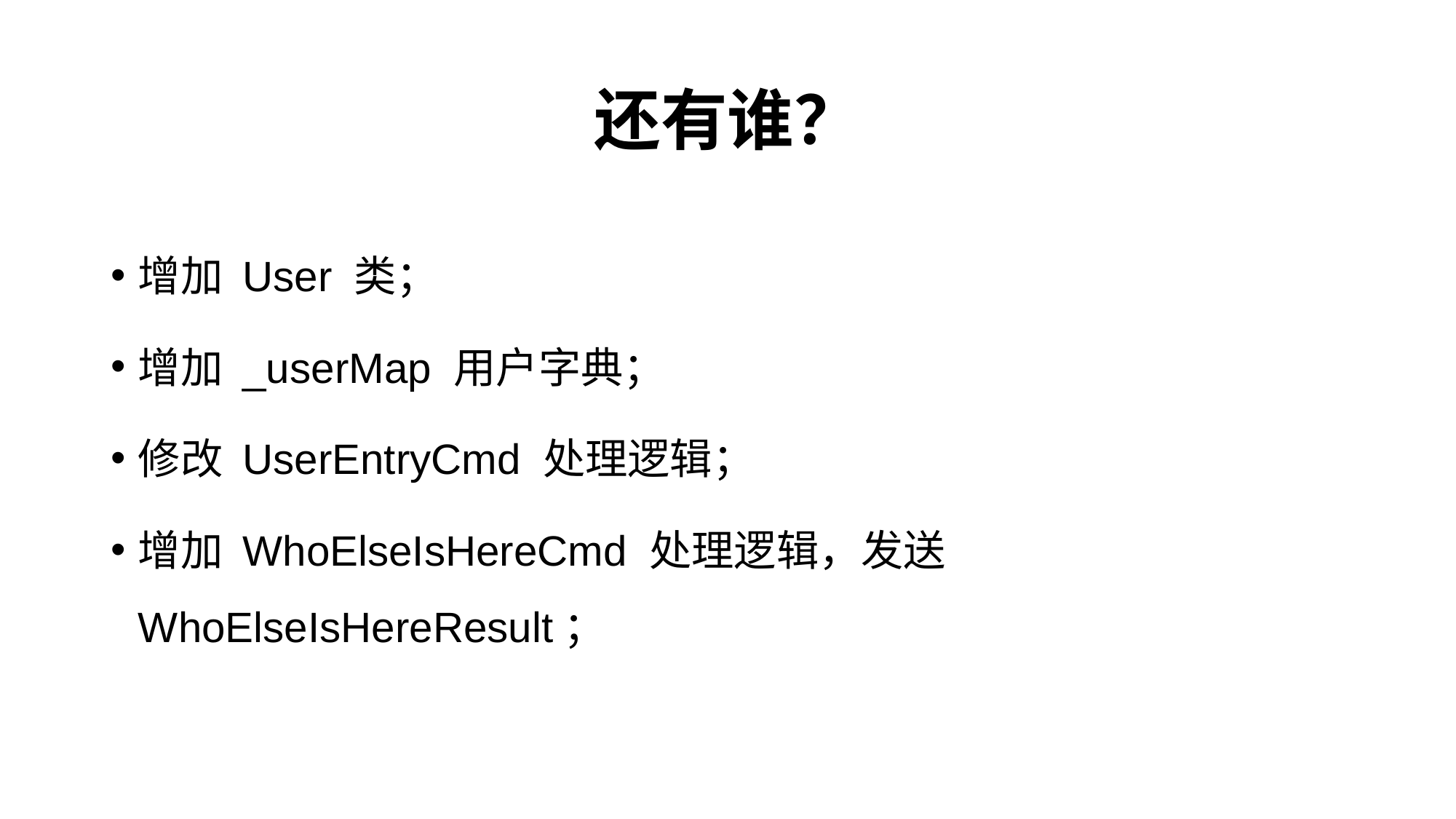

# 还有谁？
增加 User 类；
增加 _userMap 用户字典；
修改 UserEntryCmd 处理逻辑；
增加 WhoElseIsHereCmd 处理逻辑，发送 WhoElseIsHereResult；